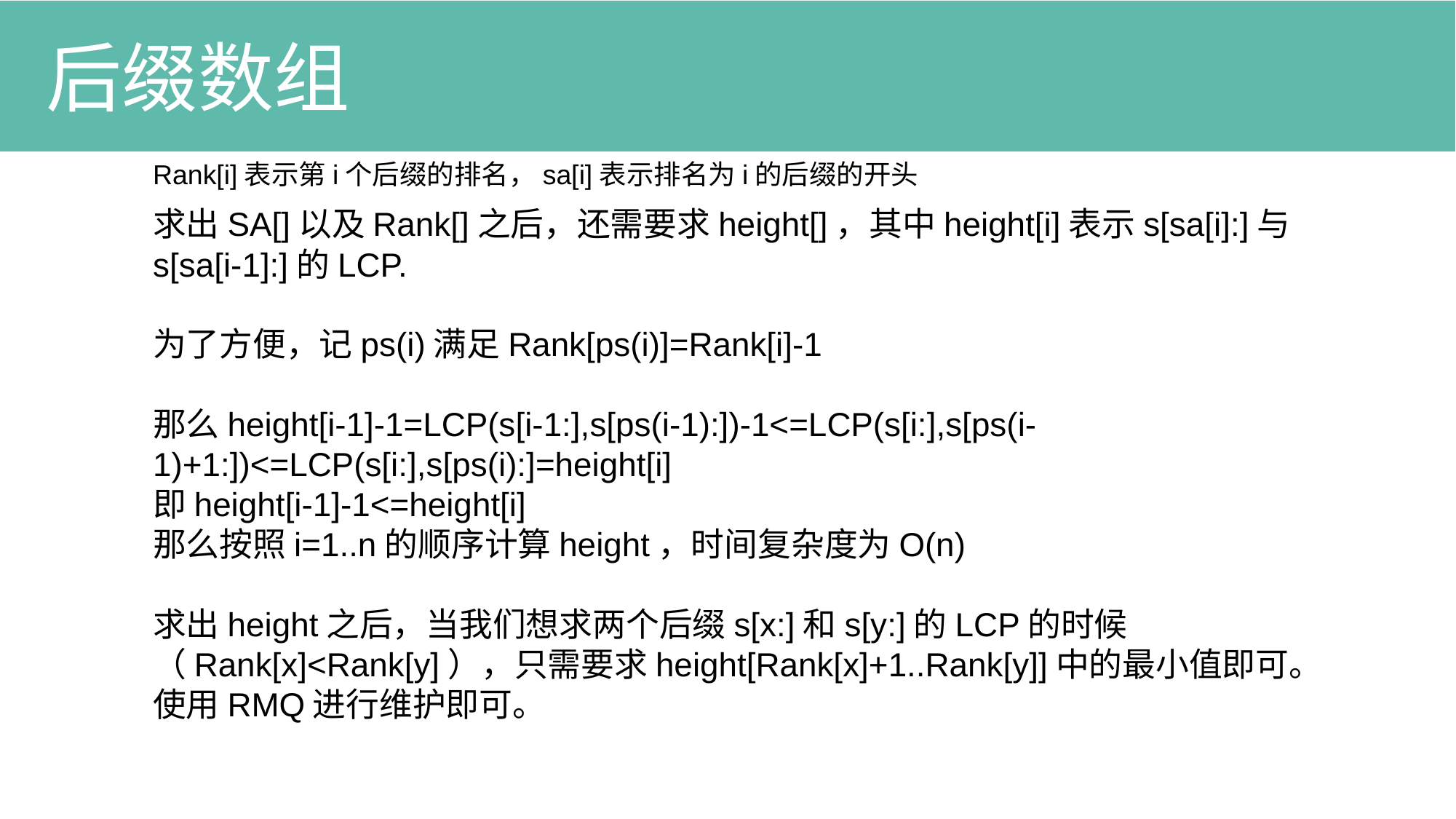

后缀数组
Rank[i]表示第i个后缀的排名，sa[i]表示排名为i的后缀的开头
求出SA[]以及Rank[]之后，还需要求height[]，其中height[i]表示s[sa[i]:]与s[sa[i-1]:]的LCP.

为了方便，记ps(i)满足Rank[ps(i)]=Rank[i]-1

那么height[i-1]-1=LCP(s[i-1:],s[ps(i-1):])-1<=LCP(s[i:],s[ps(i-1)+1:])<=LCP(s[i:],s[ps(i):]=height[i]
即height[i-1]-1<=height[i]
那么按照i=1..n的顺序计算height，时间复杂度为O(n)

求出height之后，当我们想求两个后缀s[x:]和s[y:]的LCP的时候（Rank[x]<Rank[y]），只需要求height[Rank[x]+1..Rank[y]]中的最小值即可。
使用RMQ进行维护即可。